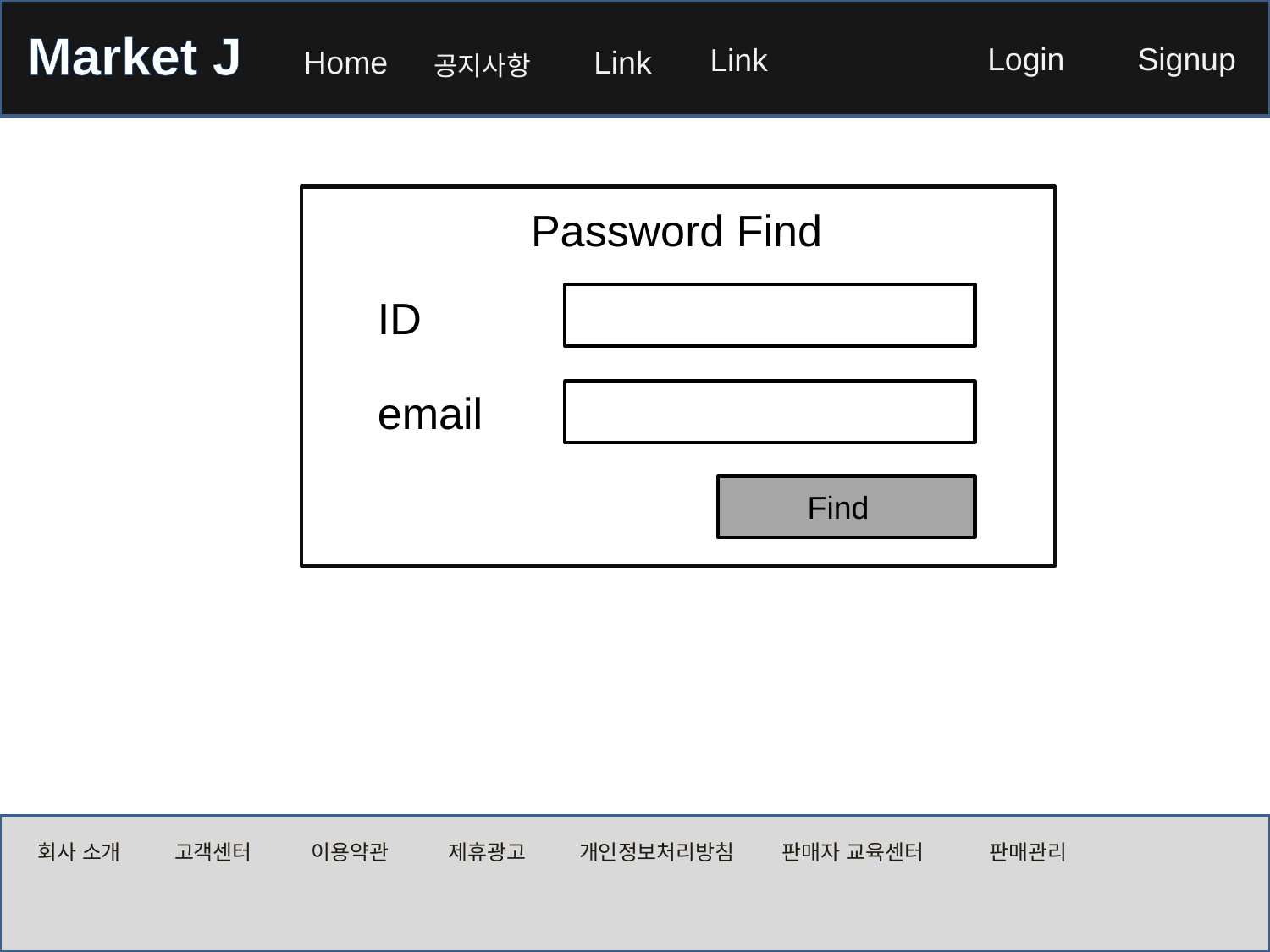

Market J
비밀번호 찾기 버튼 클릭 시
Login
Signup
Link
Home
Link
공지사항

Password Find
ID

email

Find

회사 소개         고객센터          이용약관          제휴광고         개인정보처리방침        판매자 교육센터           판매관리